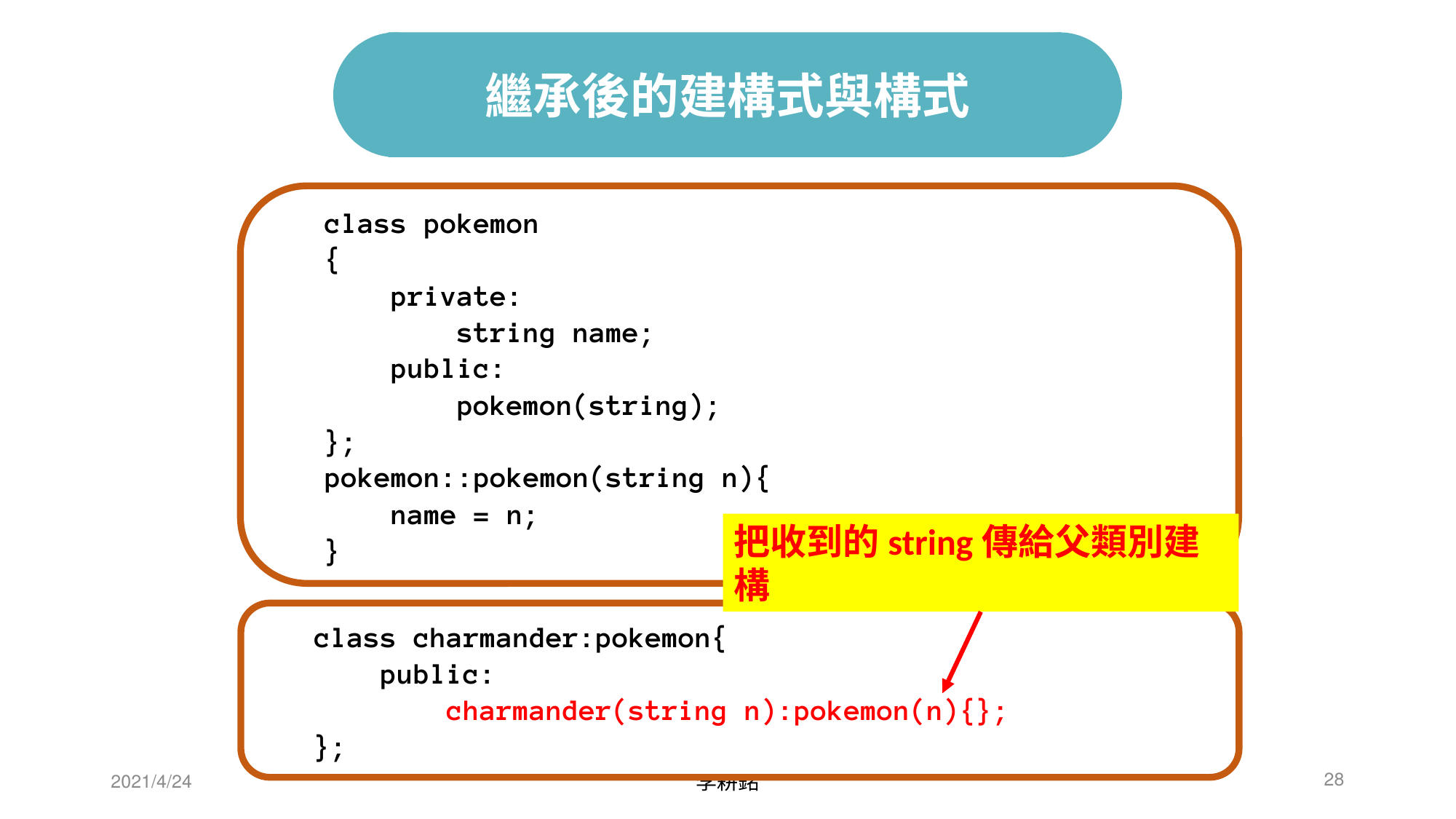

# 繼承後的建構式與構式
class pokemon
{
    private:
        string name;
    public:
        pokemon(string);
};
pokemon::pokemon(string n){
    name = n;
}
把收到的string傳給父類別建構
class charmander:pokemon{
    public:
        charmander(string n):pokemon(n){};
};
2021/4/24
李耕銘
28